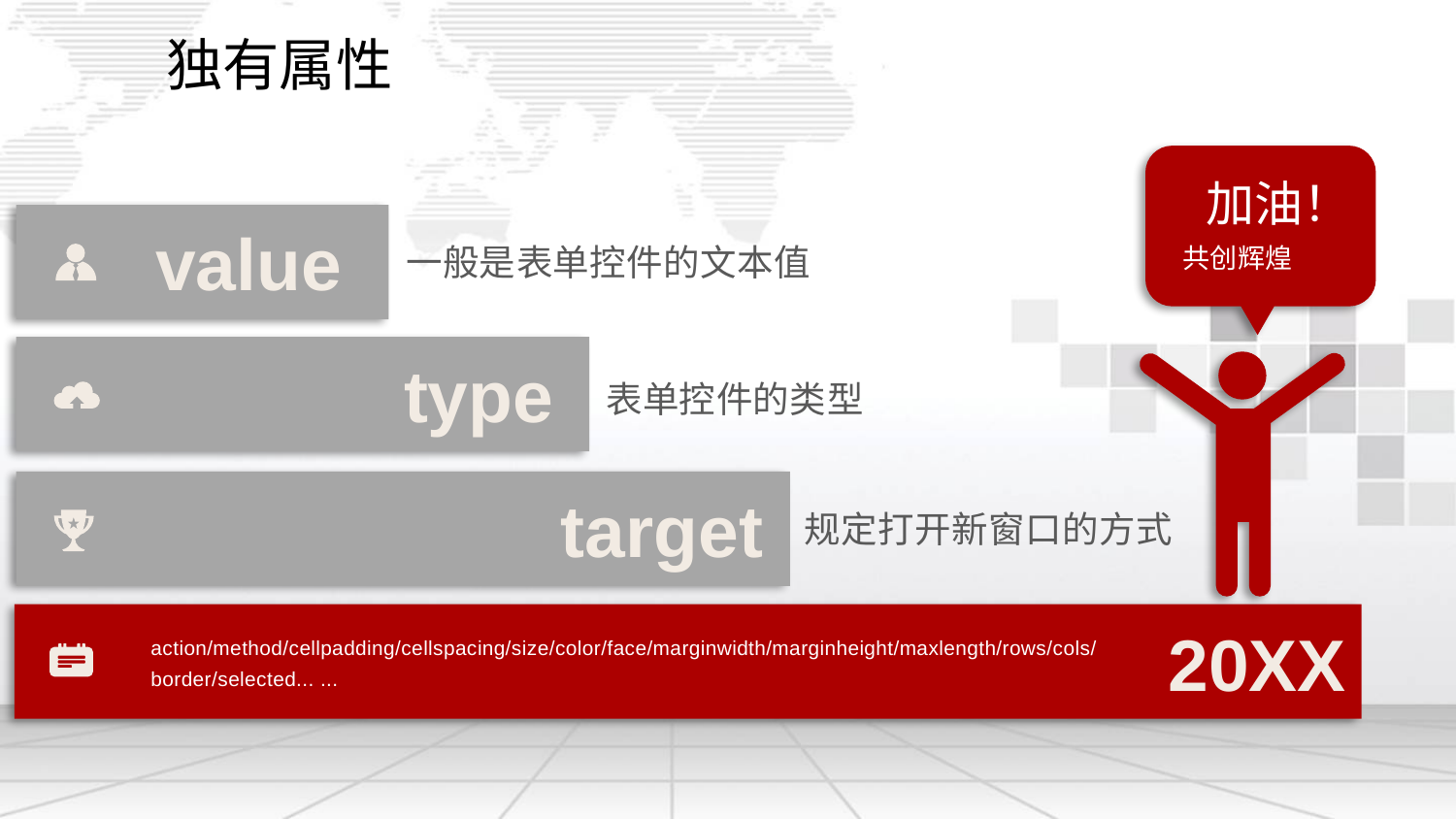

独有属性

 加油！
共创辉煌

value

一般是表单控件的文本值

type

表单控件的类型

target

规定打开新窗口的方式

20XX

action/method/cellpadding/cellspacing/size/color/face/marginwidth/marginheight/maxlength/rows/cols/border/selected... ...